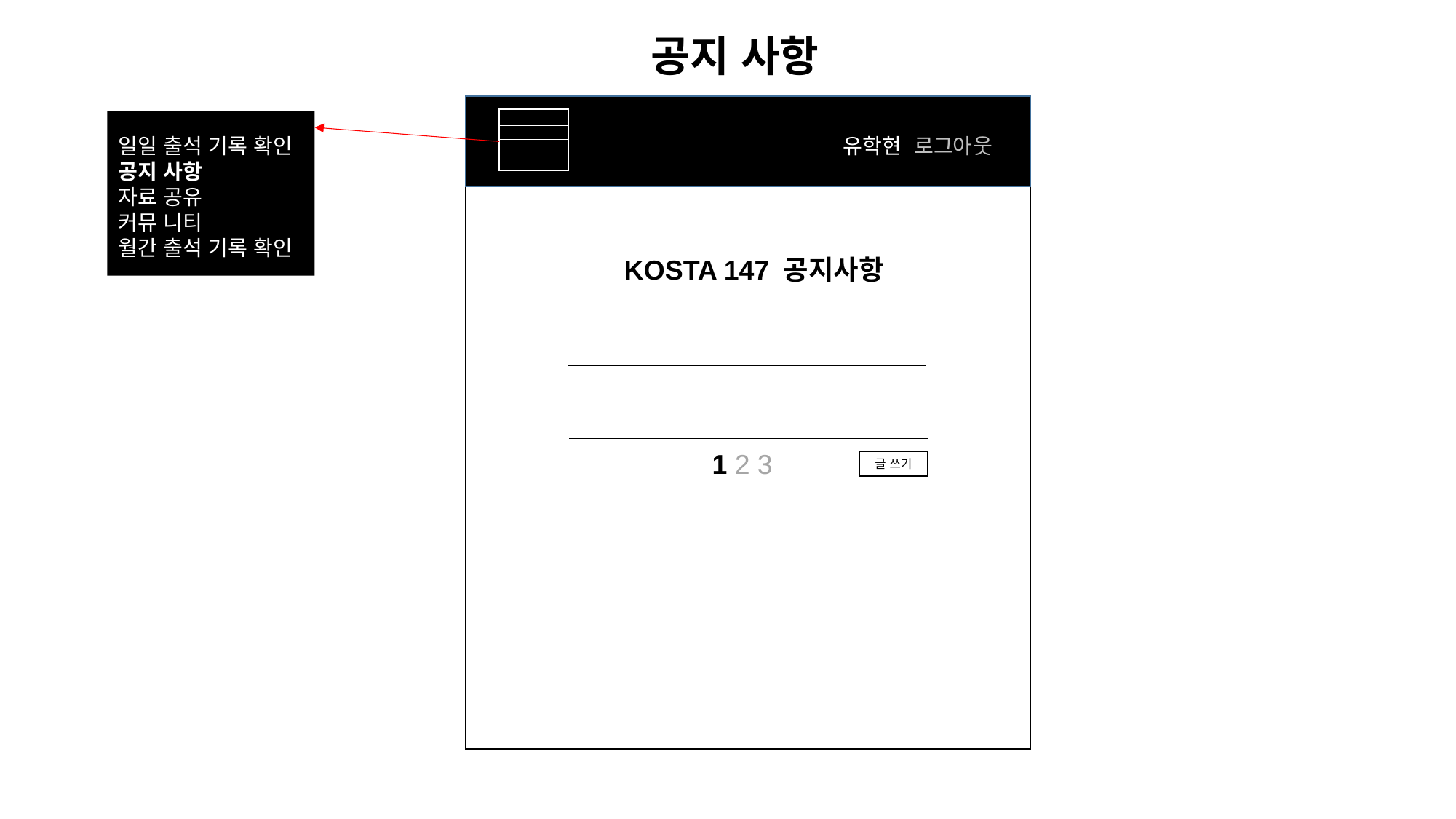

공지 사항

일일 출석 기록 확인
공지 사항
자료 공유
커뮤 니티
월간 출석 기록 확인

유학현  로그아웃
KOSTA 147 공지사항
1 2 3
글 쓰기